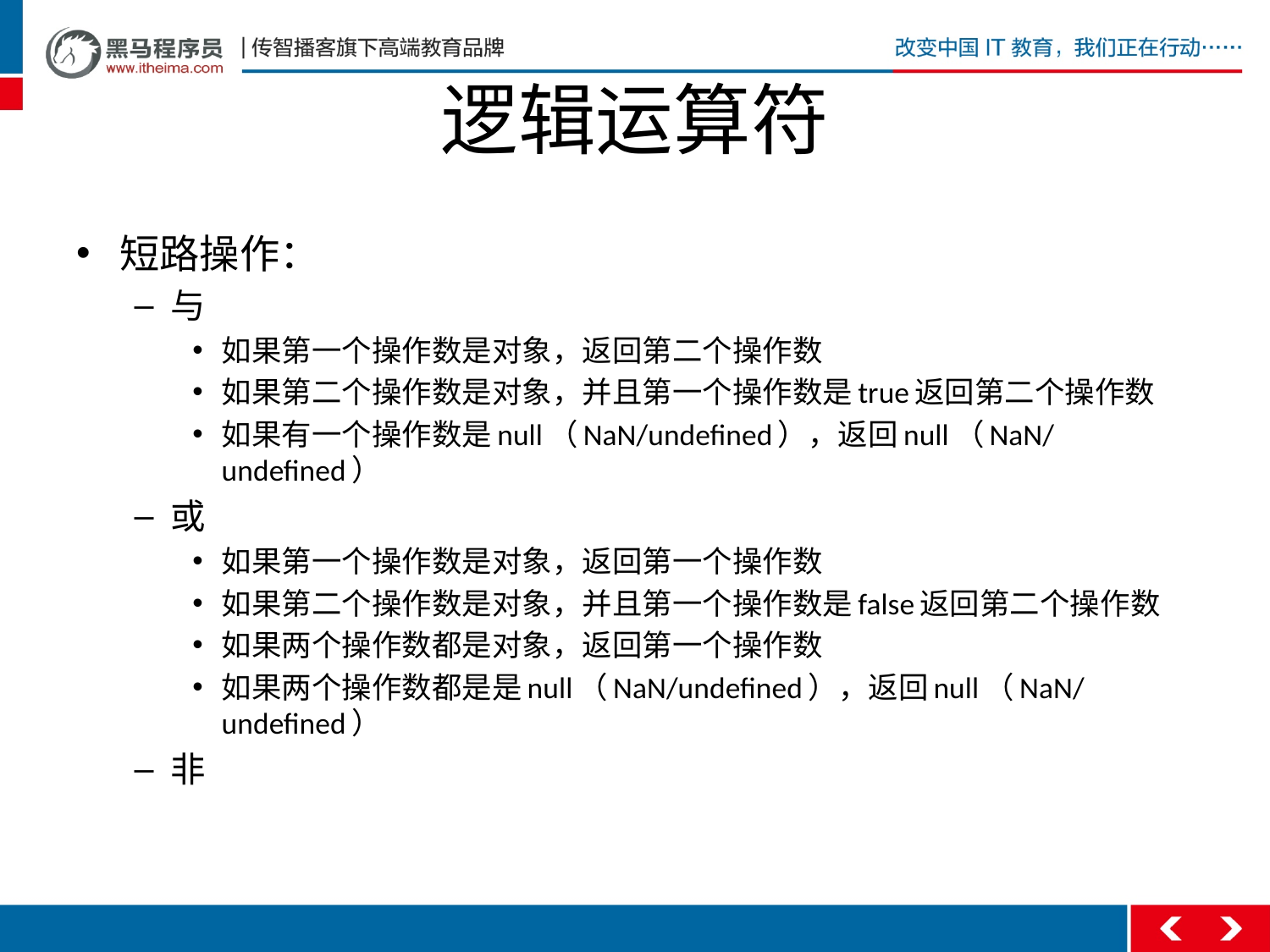

# 逻辑运算符
短路操作：
与
如果第一个操作数是对象，返回第二个操作数
如果第二个操作数是对象，并且第一个操作数是true返回第二个操作数
如果有一个操作数是null（NaN/undefined），返回null（NaN/undefined）
或
如果第一个操作数是对象，返回第一个操作数
如果第二个操作数是对象，并且第一个操作数是false返回第二个操作数
如果两个操作数都是对象，返回第一个操作数
如果两个操作数都是是null（NaN/undefined），返回null（NaN/undefined）
非